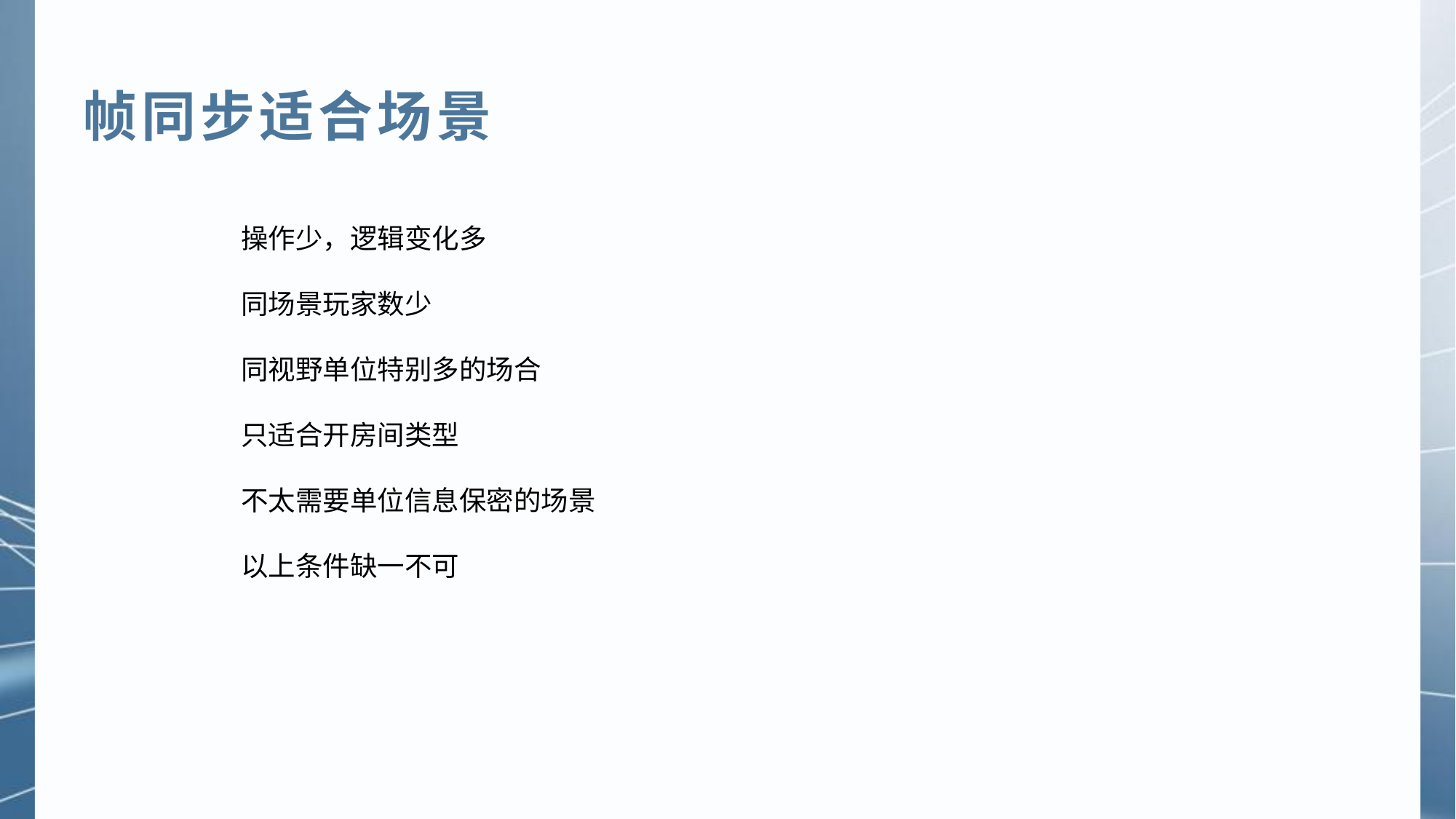

帧同步适合场景
操作少，逻辑变化多

同场景玩家数少

同视野单位特别多的场合

只适合开房间类型

不太需要单位信息保密的场景

以上条件缺一不可